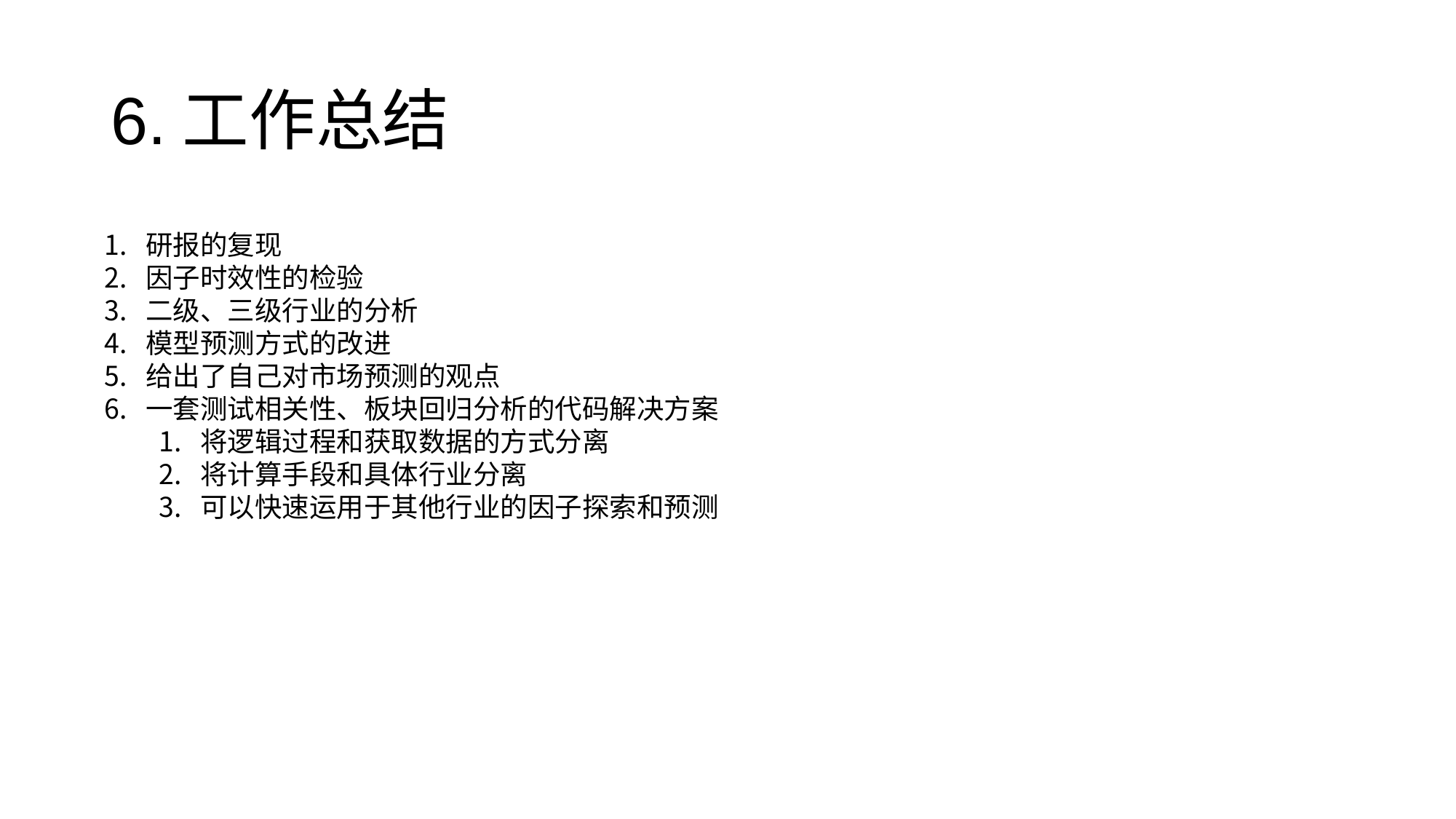

# 6.工作总结
研报的复现
因子时效性的检验
二级、三级行业的分析
模型预测方式的改进
给出了自己对市场预测的观点
一套测试相关性、板块回归分析的代码解决方案
将逻辑过程和获取数据的方式分离
将计算手段和具体行业分离
可以快速运用于其他行业的因子探索和预测